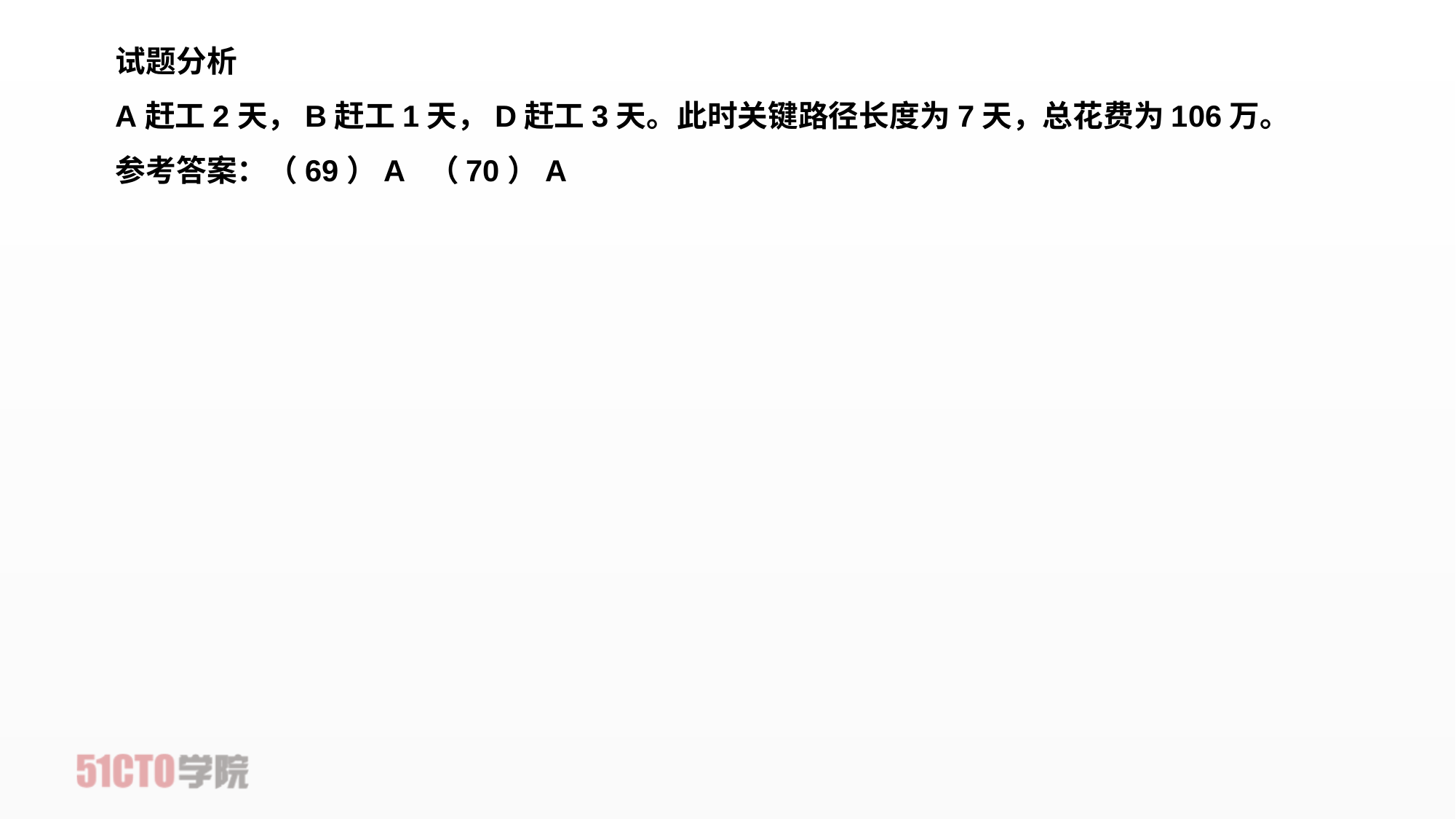

试题分析
A赶工2天，B赶工1天，D赶工3天。此时关键路径长度为7天，总花费为106万。
参考答案：（69）A  （70）A